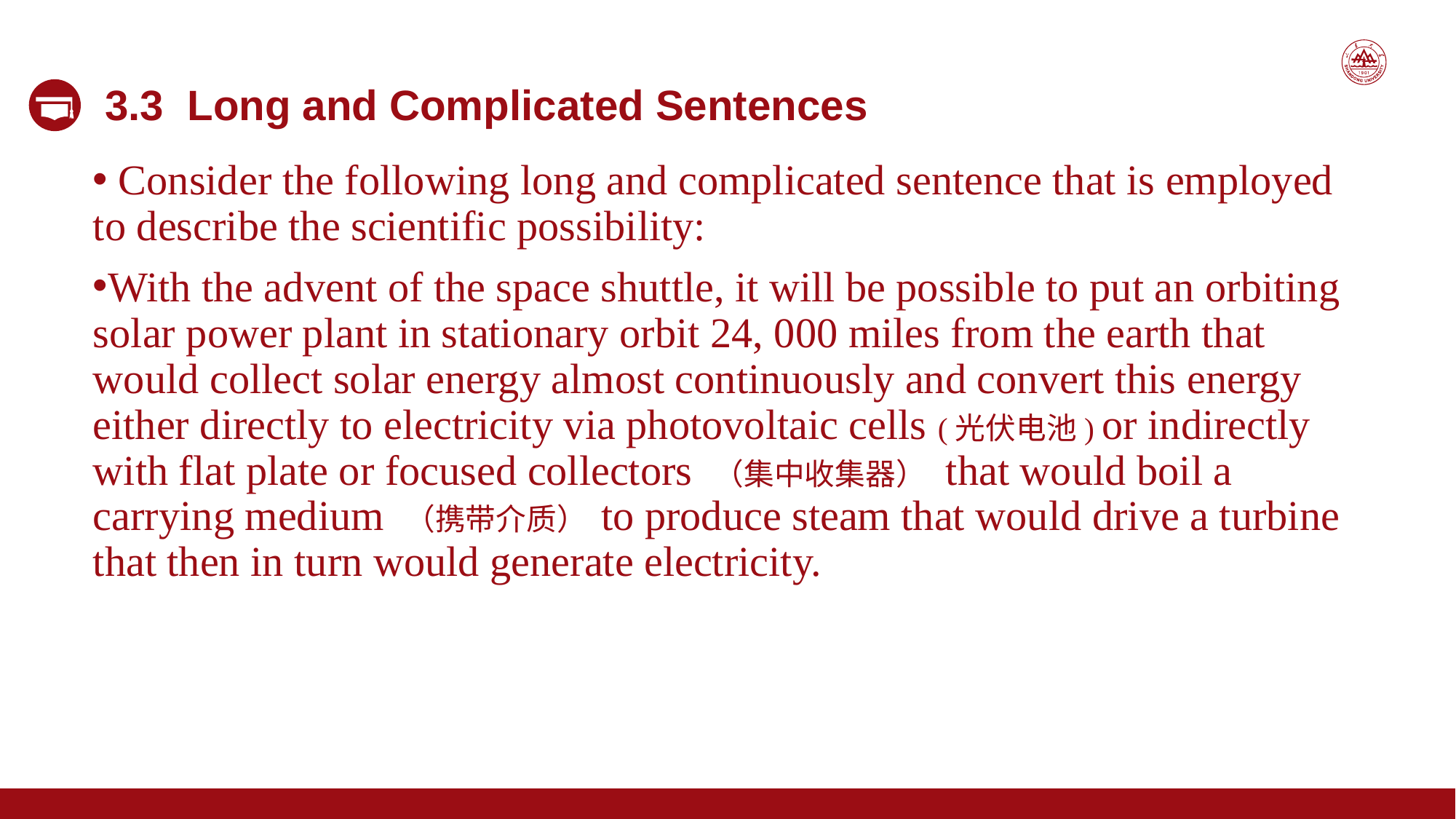

3.3  Long and Complicated Sentences
 Consider the following long and complicated sentence that is employed to describe the scientific possibility:
With the advent of the space shuttle, it will be possible to put an orbiting solar power plant in stationary orbit 24, 000 miles from the earth that would collect solar energy almost continuously and convert this energy either directly to electricity via photovoltaic cells (光伏电池) or indirectly with flat plate or focused collectors （集中收集器） that would boil a carrying medium （携带介质） to produce steam that would drive a turbine that then in turn would generate electricity.